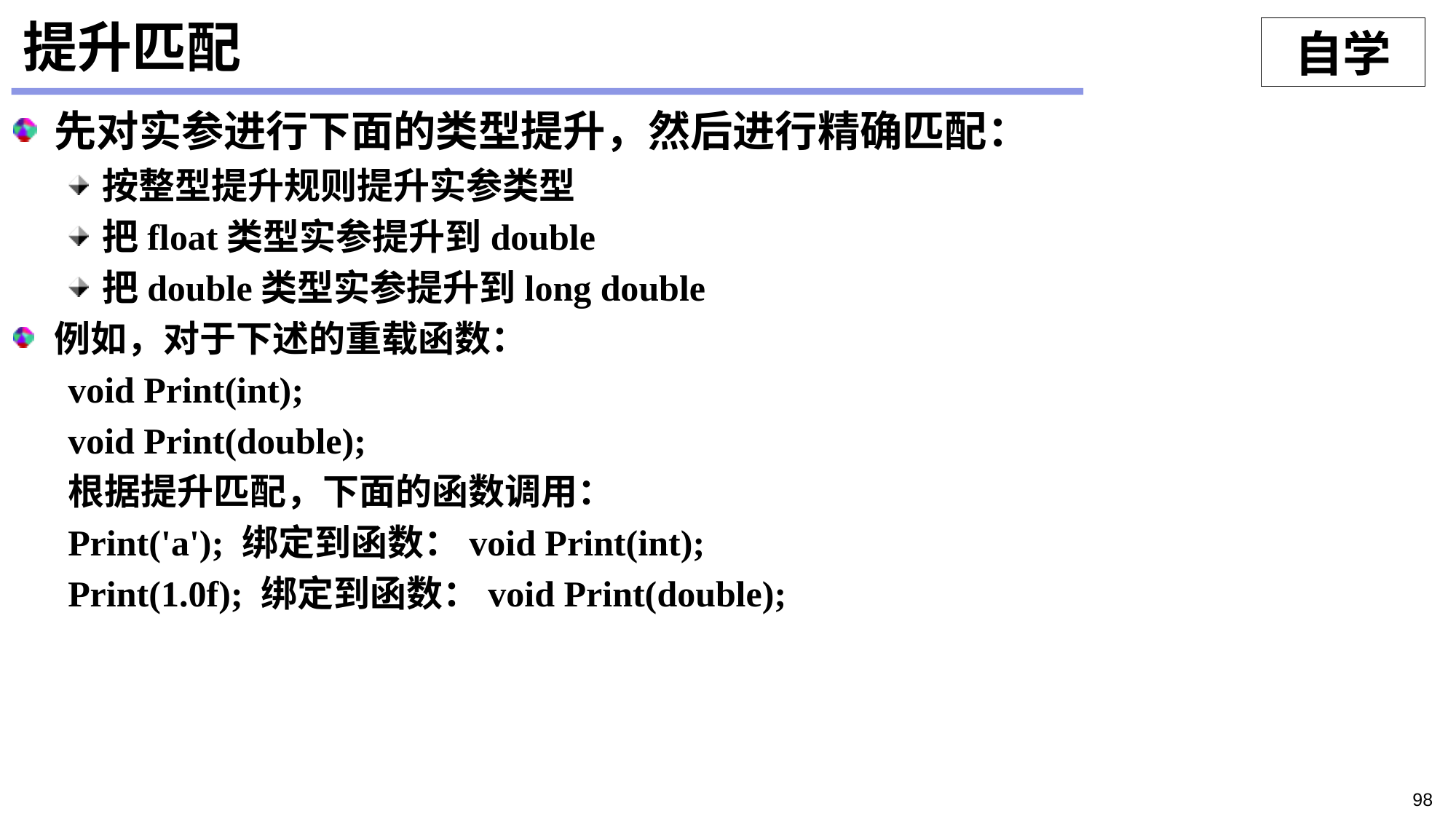

# 提升匹配
 自学
先对实参进行下面的类型提升，然后进行精确匹配：
按整型提升规则提升实参类型
把float类型实参提升到double
把double类型实参提升到long double
例如，对于下述的重载函数：
void Print(int);
void Print(double);
根据提升匹配，下面的函数调用：
Print('a'); 绑定到函数：void Print(int);
Print(1.0f); 绑定到函数：void Print(double);
98